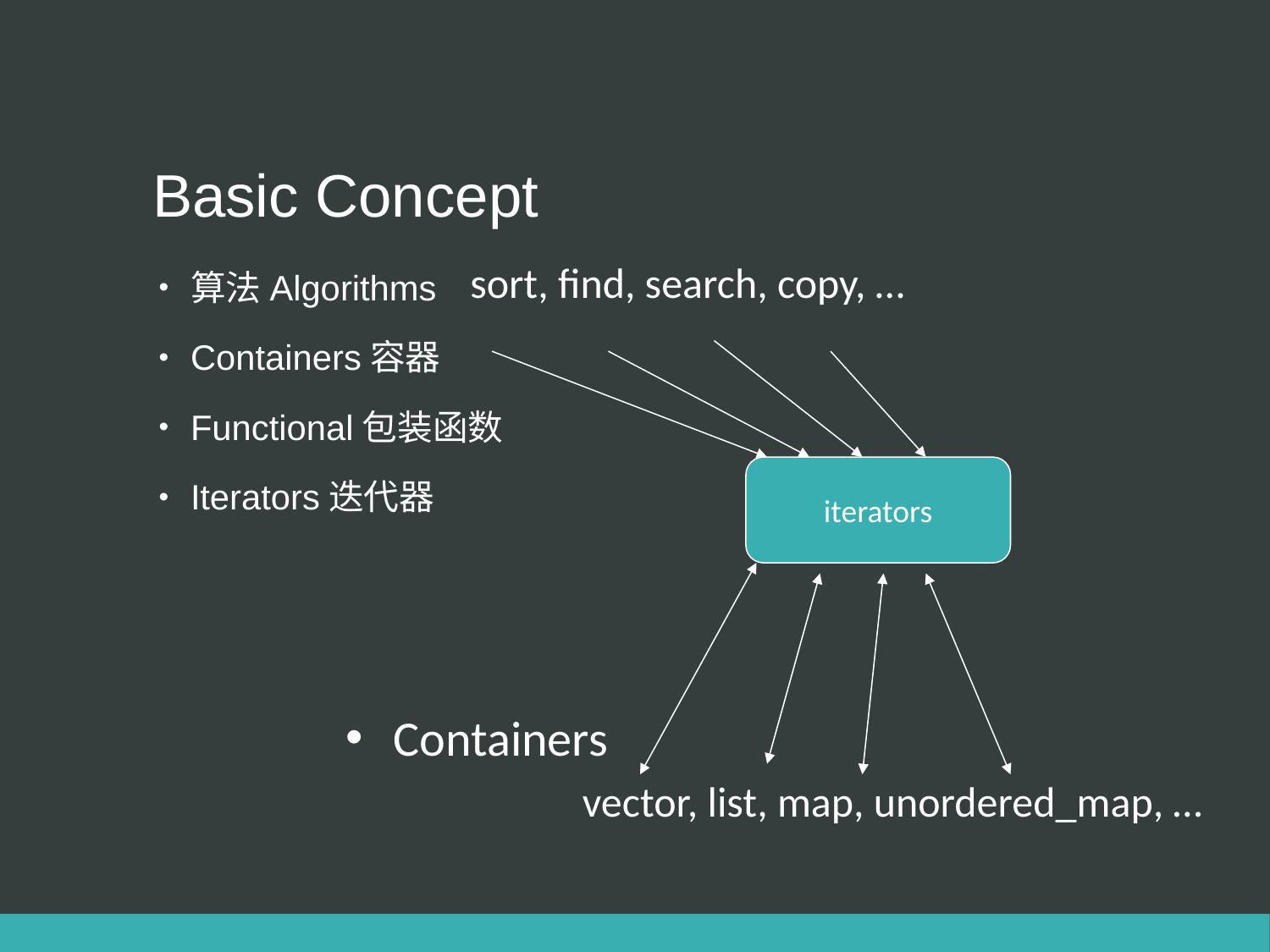

# Basic Concept
	sort, find, search, copy, …
算法Algorithms
Containers容器
Functional包装函数
Iterators迭代器

iterators

Containers
	              vector, list, map, unordered_map, …